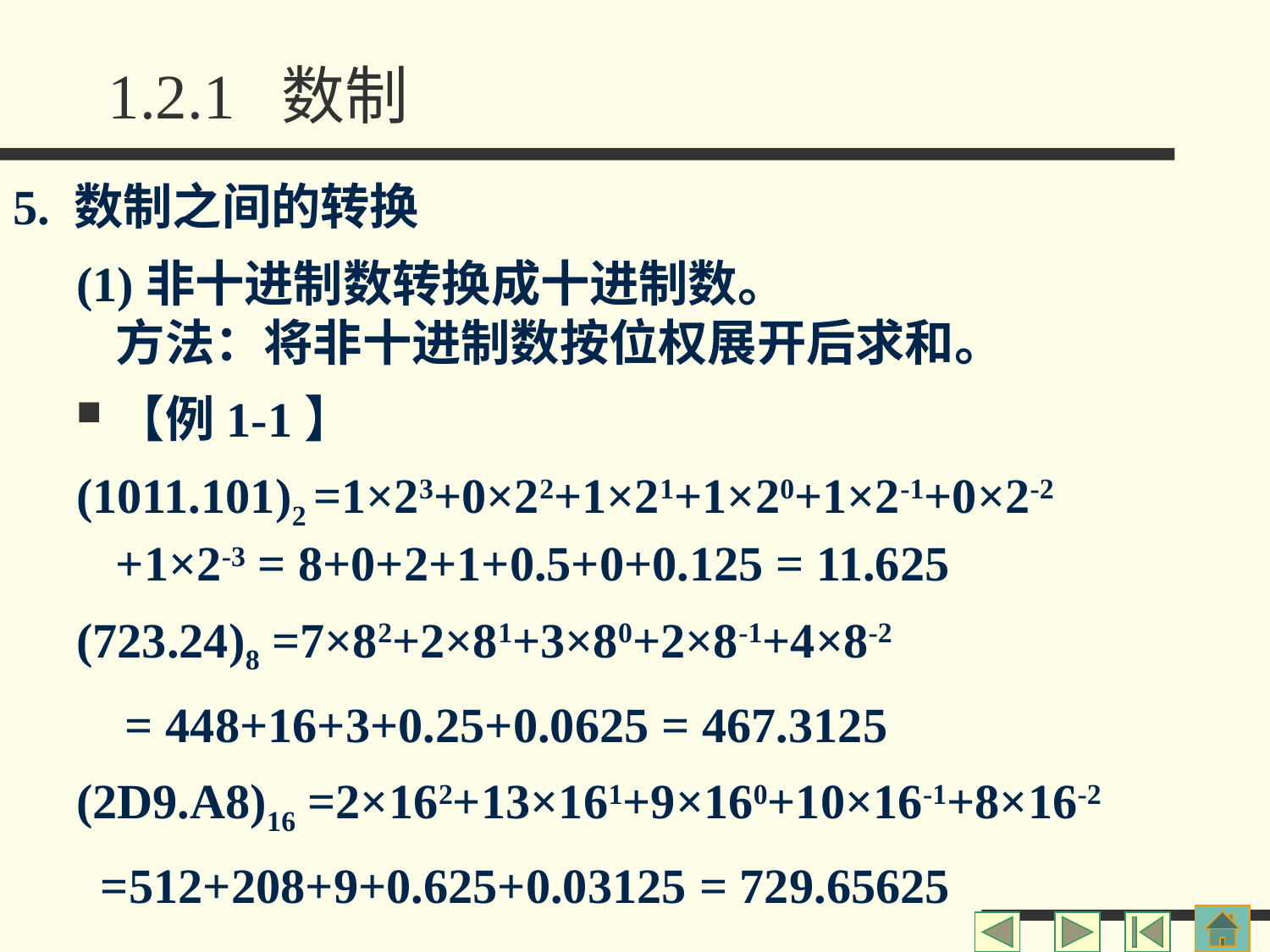

# 1.2.1  数制
5. 数制之间的转换
(1)非十进制数转换成十进制数。
方法：将非十进制数按位权展开后求和。
【例1-1】
(1011.101)2 =1×23+0×22+1×21+1×20+1×2-1+0×2-2
+1×2-3 = 8+0+2+1+0.5+0+0.125 = 11.625
(723.24)8 =7×82+2×81+3×80+2×8-1+4×8-2
    = 448+16+3+0.25+0.0625 = 467.3125
(2D9.A8)16 =2×162+13×161+9×160+10×16-1+8×16-2
  =512+208+9+0.625+0.03125 = 729.65625